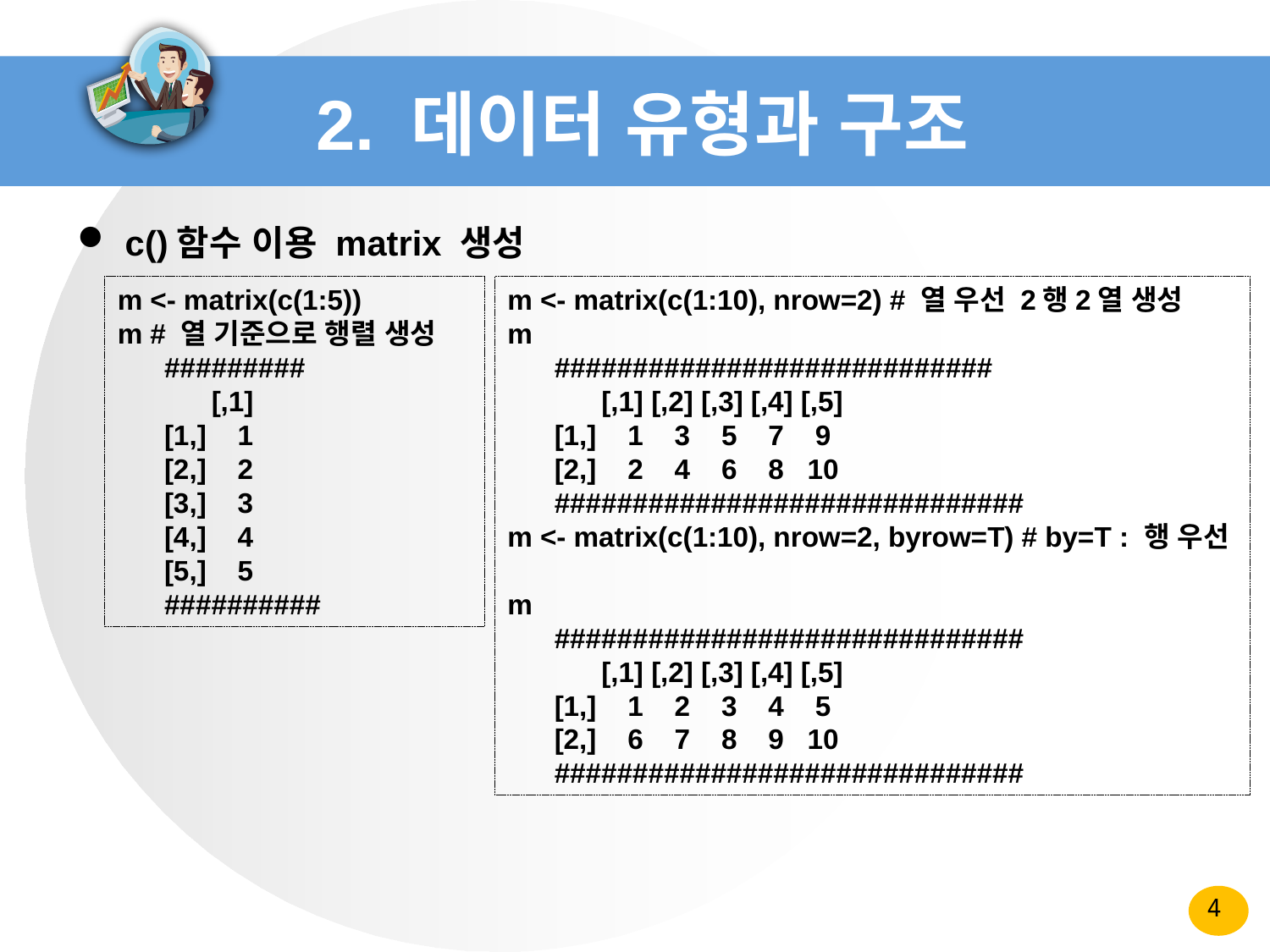

# 2. 데이터 유형과 구조
c()함수 이용 matrix 생성
m <- matrix(c(1:5))
m # 열 기준으로 행렬 생성
      #########
            [,1]
      [1,]    1
      [2,]    2
      [3,]    3
      [4,]    4
      [5,]    5
      ##########
m <- matrix(c(1:10), nrow=2) # 열 우선 2행2열 생성
m
      ############################
            [,1] [,2] [,3] [,4] [,5]
      [1,]    1    3    5    7    9
      [2,]    2    4    6    8   10
      ##############################
m <- matrix(c(1:10), nrow=2, byrow=T) # by=T : 행 우선
m
      ##############################
            [,1] [,2] [,3] [,4] [,5]
      [1,]    1    2    3    4    5
      [2,]    6    7    8    9   10
      ##############################
4